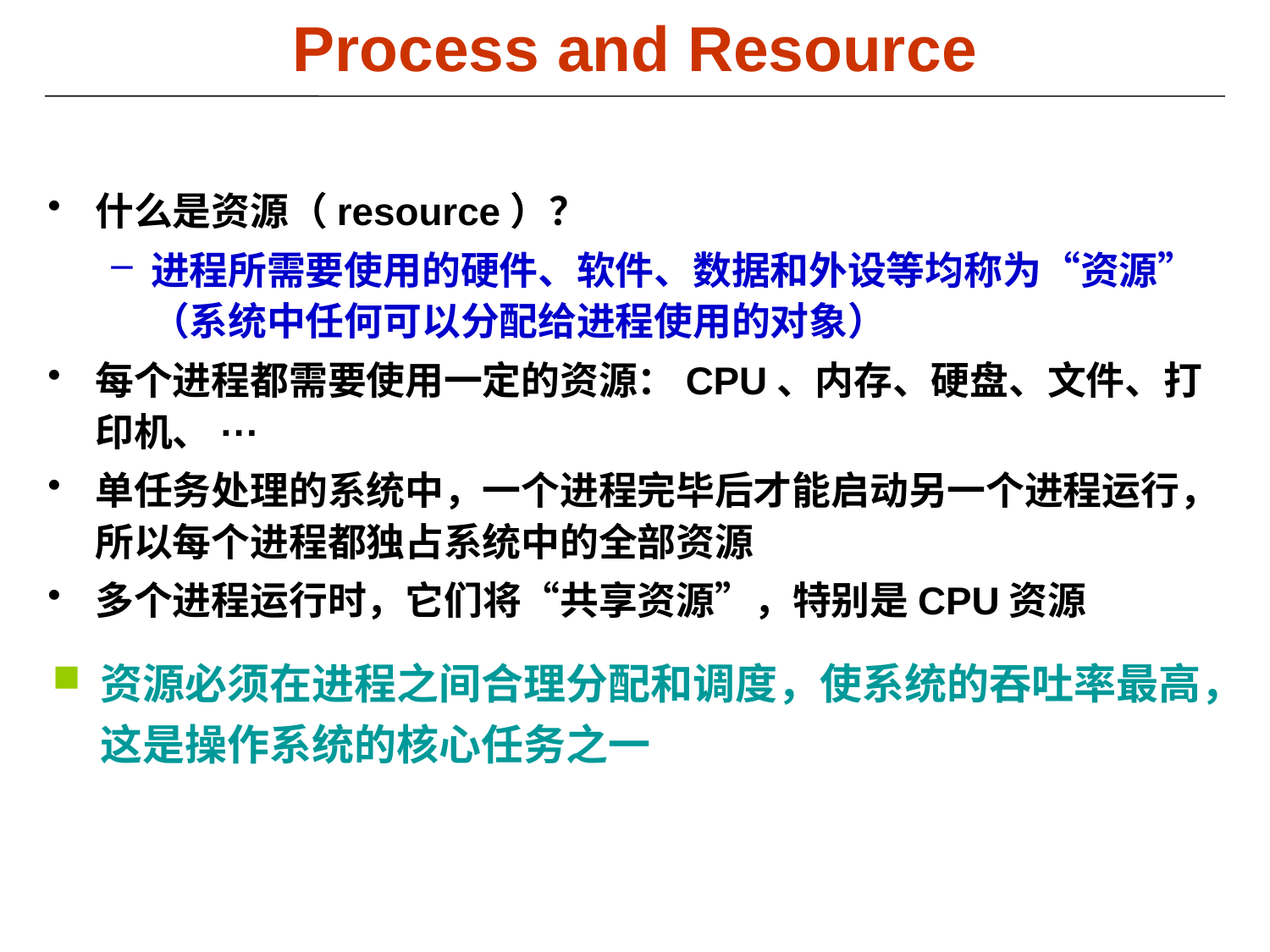

# Process and Resource
什么是资源（resource）？
进程所需要使用的硬件、软件、数据和外设等均称为“资源”（系统中任何可以分配给进程使用的对象）
每个进程都需要使用一定的资源：CPU、内存、硬盘、文件、打印机、···
单任务处理的系统中，一个进程完毕后才能启动另一个进程运行，所以每个进程都独占系统中的全部资源
多个进程运行时，它们将“共享资源”，特别是CPU资源
资源必须在进程之间合理分配和调度，使系统的吞吐率最高，这是操作系统的核心任务之一